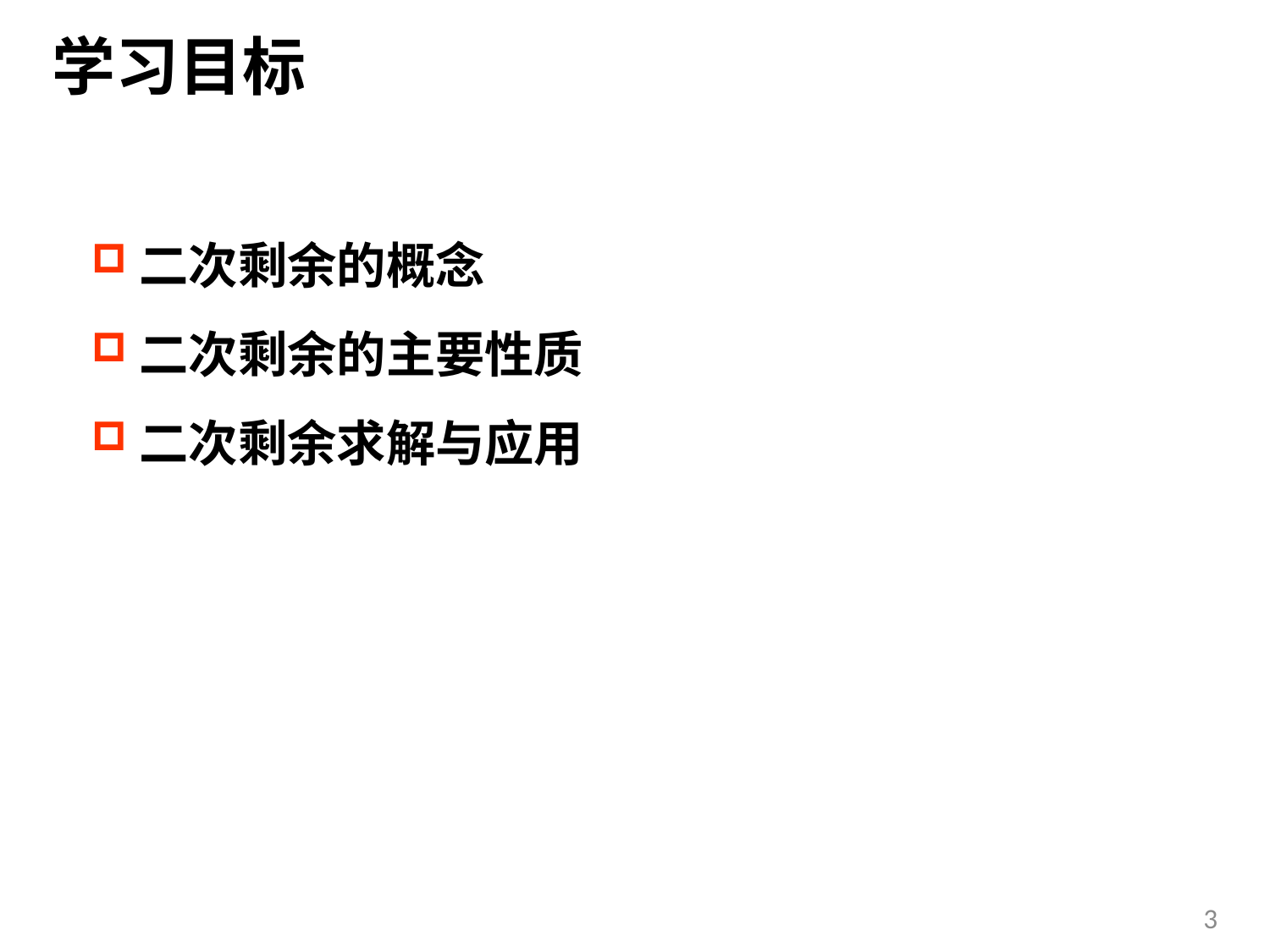

# 学习目标

二次剩余的概念
二次剩余的主要性质
二次剩余求解与应用
1

3